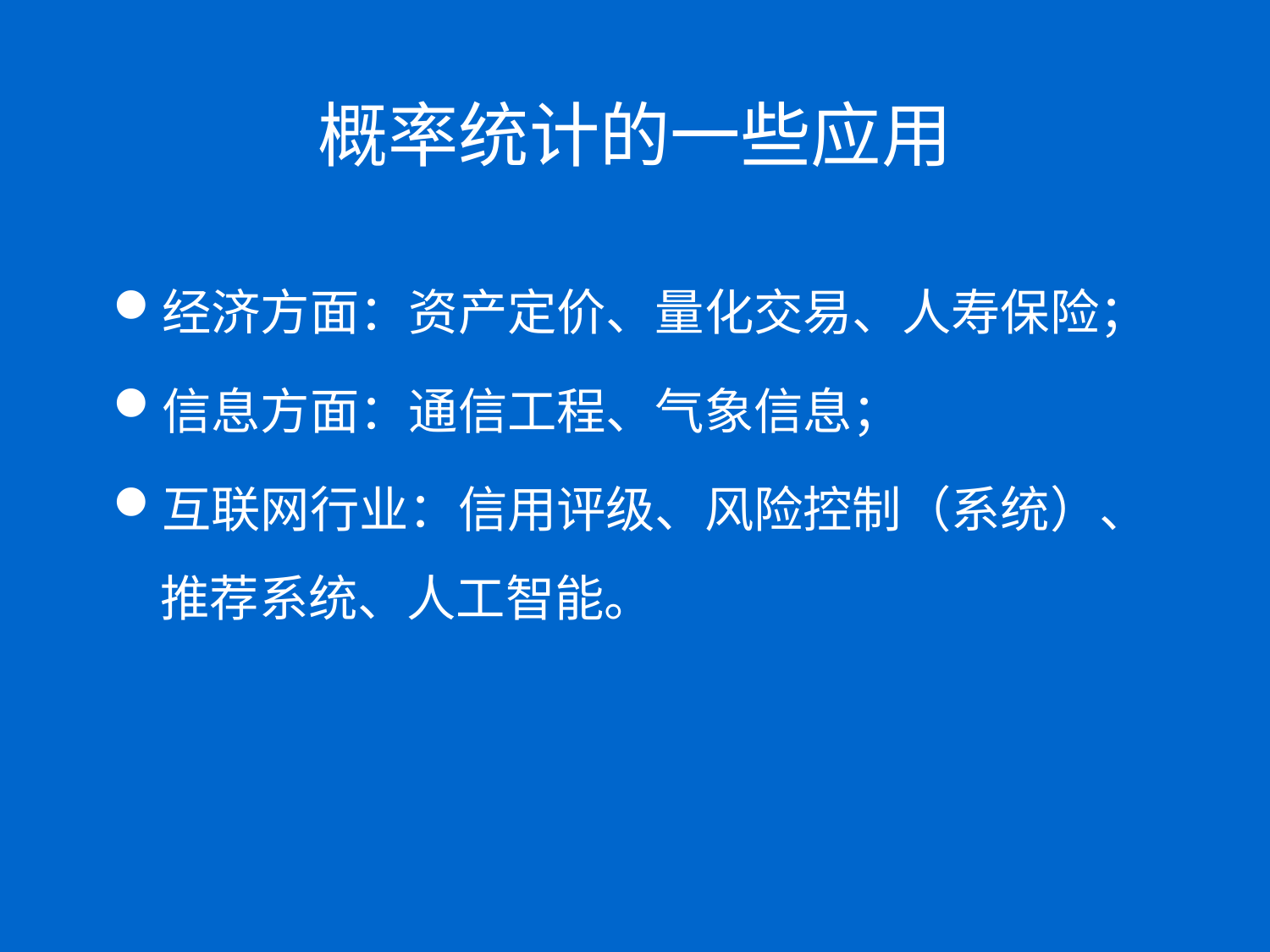

# 概率统计的一些应用
经济方面：资产定价、量化交易、人寿保险；
信息方面：通信工程、气象信息；
互联网行业：信用评级、风险控制（系统）、推荐系统、人工智能。